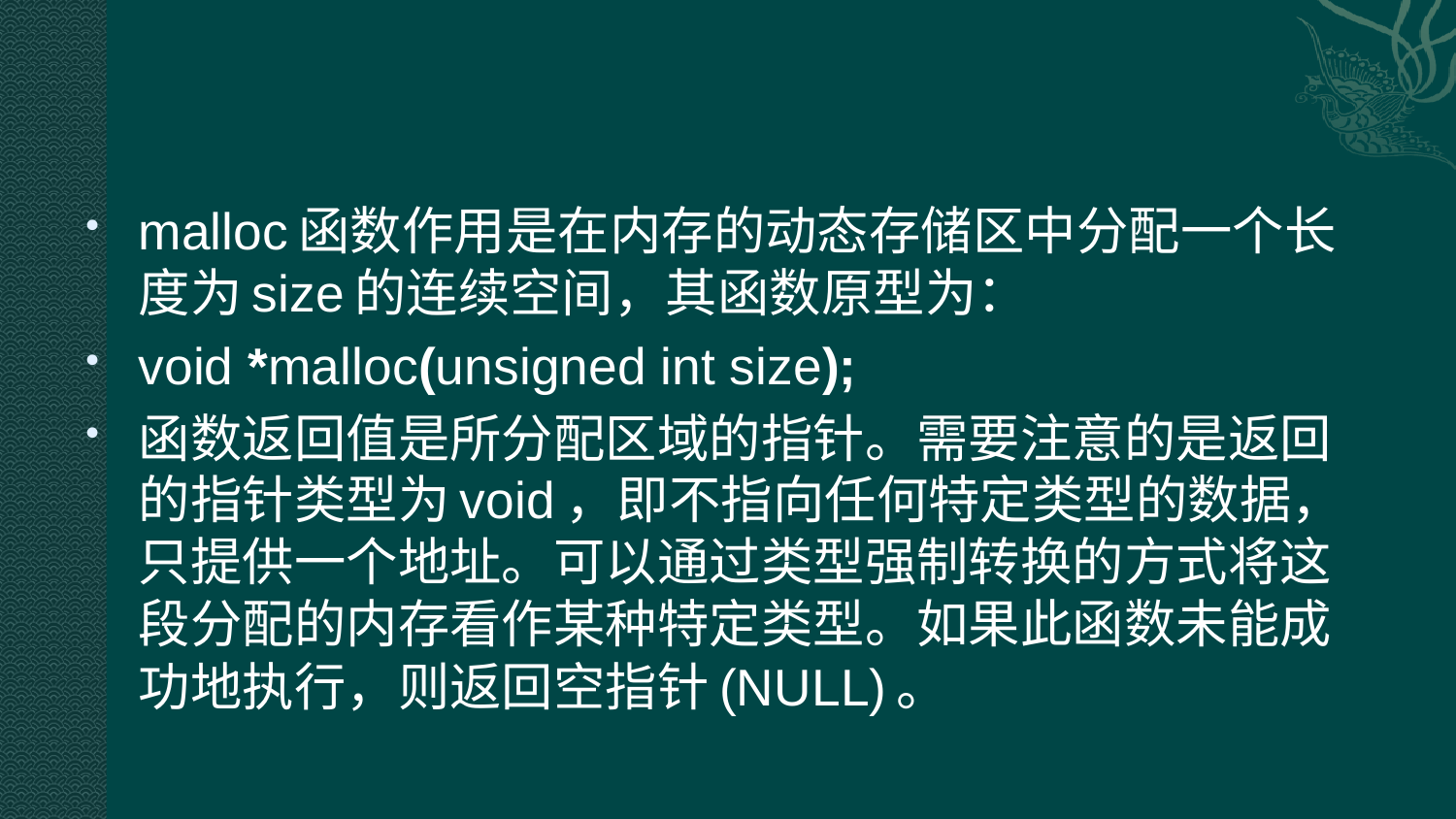

#
malloc函数作用是在内存的动态存储区中分配一个长度为size的连续空间，其函数原型为：
void *malloc(unsigned int size);
函数返回值是所分配区域的指针。需要注意的是返回的指针类型为void，即不指向任何特定类型的数据，只提供一个地址。可以通过类型强制转换的方式将这段分配的内存看作某种特定类型。如果此函数未能成功地执行，则返回空指针(NULL)。